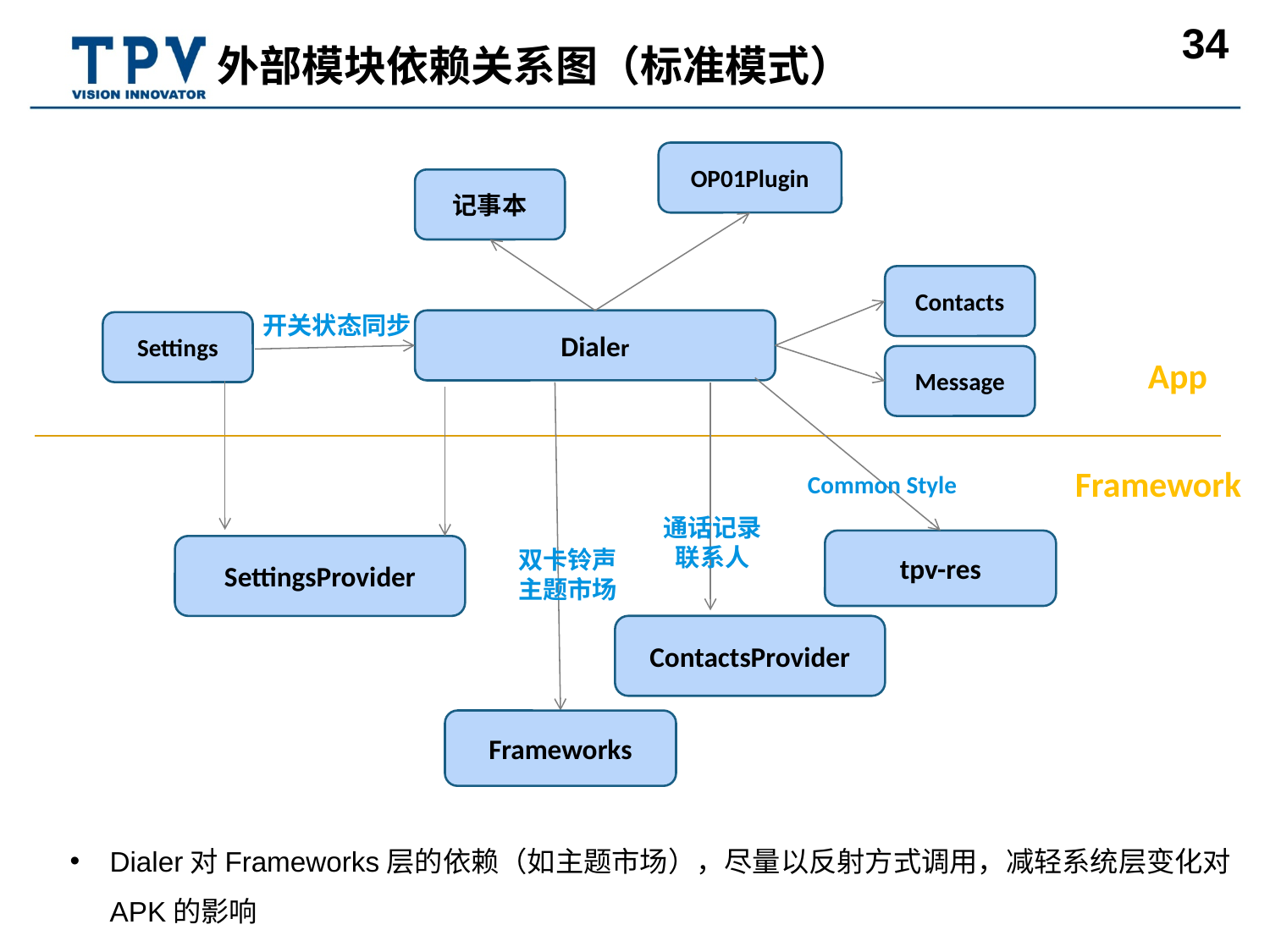

外部模块依赖关系图（标准模式）
OP01Plugin
记事本
Contacts
开关状态同步
Dialer
Settings
Message
App
Framework
Common Style
通话记录
联系人
tpv-res
SettingsProvider
双卡铃声
主题市场
ContactsProvider
Frameworks
Dialer对Frameworks层的依赖（如主题市场），尽量以反射方式调用，减轻系统层变化对APK的影响